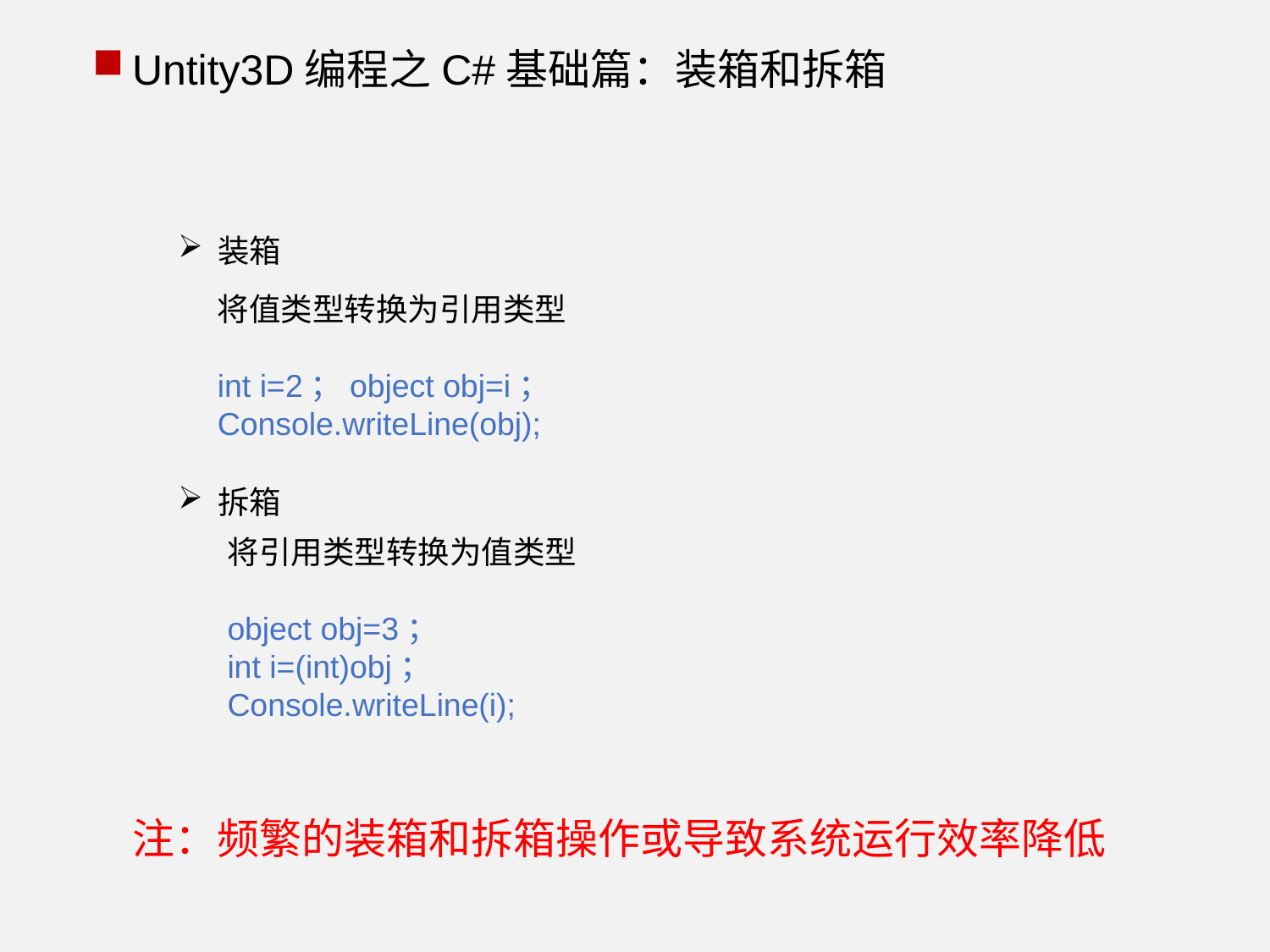

Untity3D编程之C#基础篇：装箱和拆箱
装箱
将值类型转换为引用类型

int i=2；object obj=i；
Console.writeLine(obj);
拆箱
将引用类型转换为值类型

object obj=3；
int i=(int)obj；
Console.writeLine(i);

注：频繁的装箱和拆箱操作或导致系统运行效率降低